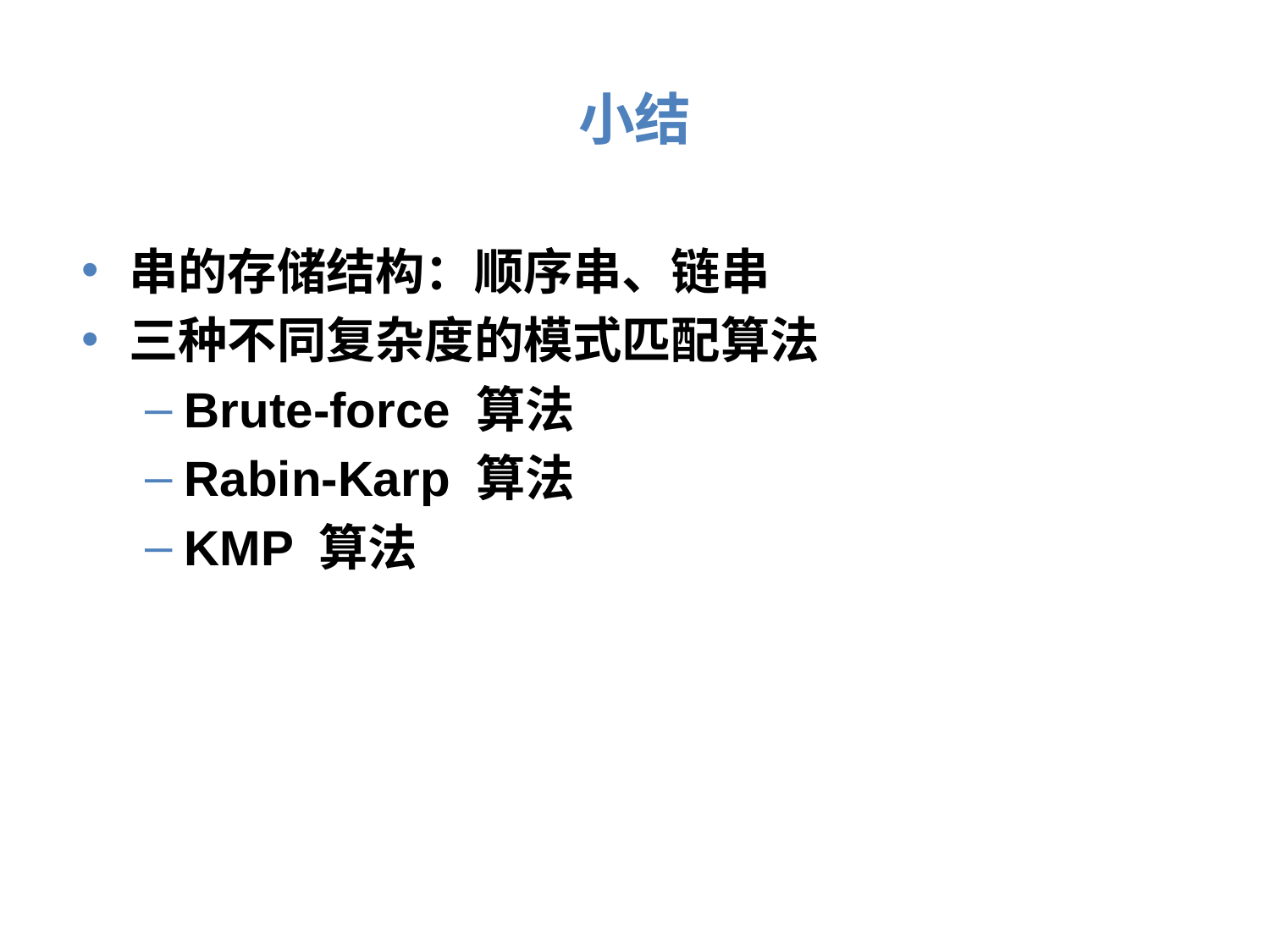

小结
串的存储结构：顺序串、链串
三种不同复杂度的模式匹配算法
Brute-force 算法
Rabin-Karp 算法
KMP 算法